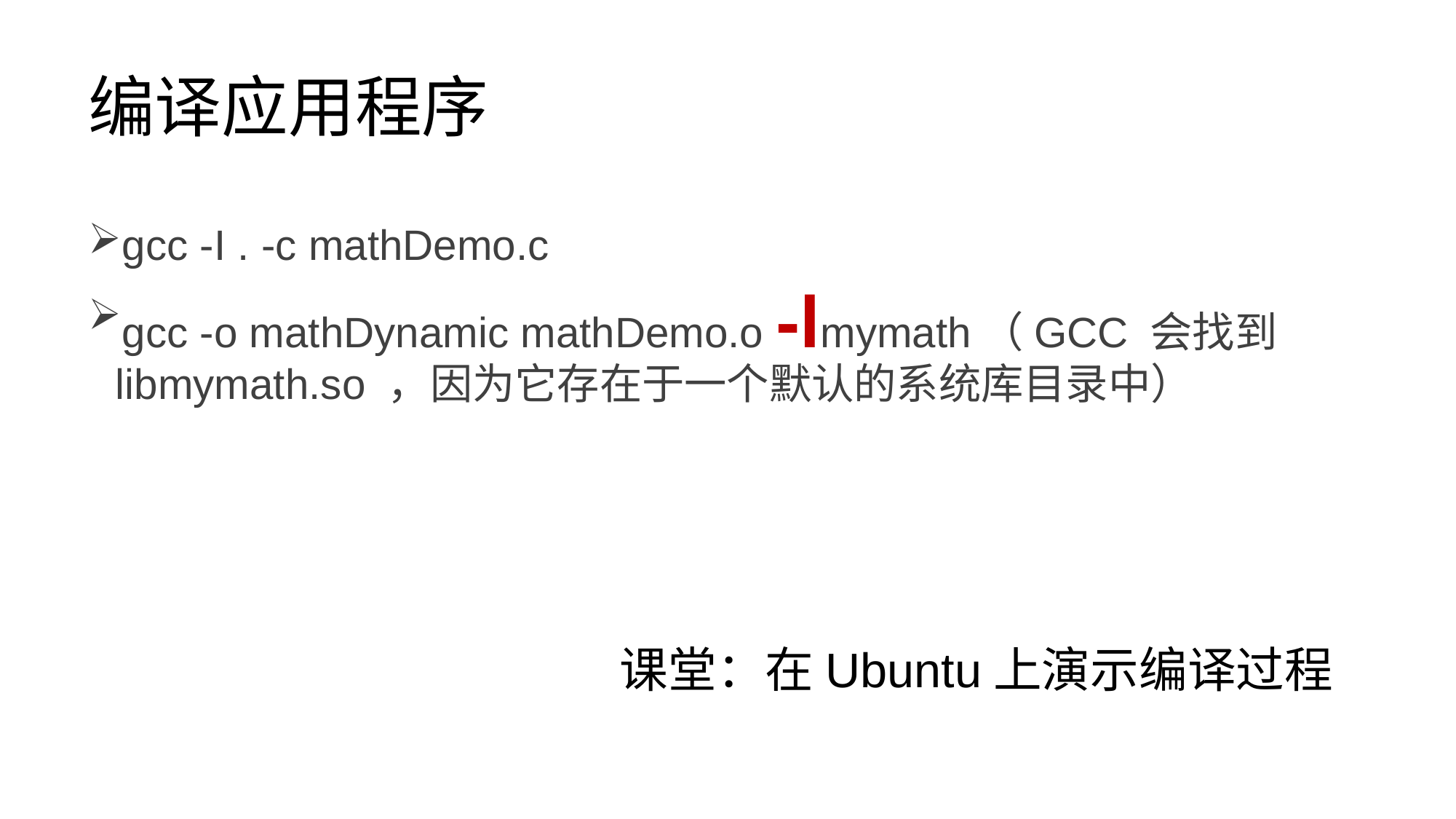

# 编译应用程序
gcc -I . -c mathDemo.c
gcc -o mathDynamic mathDemo.o -lmymath（GCC 会找到 libmymath.so ，因为它存在于一个默认的系统库目录中）
课堂：在Ubuntu上演示编译过程